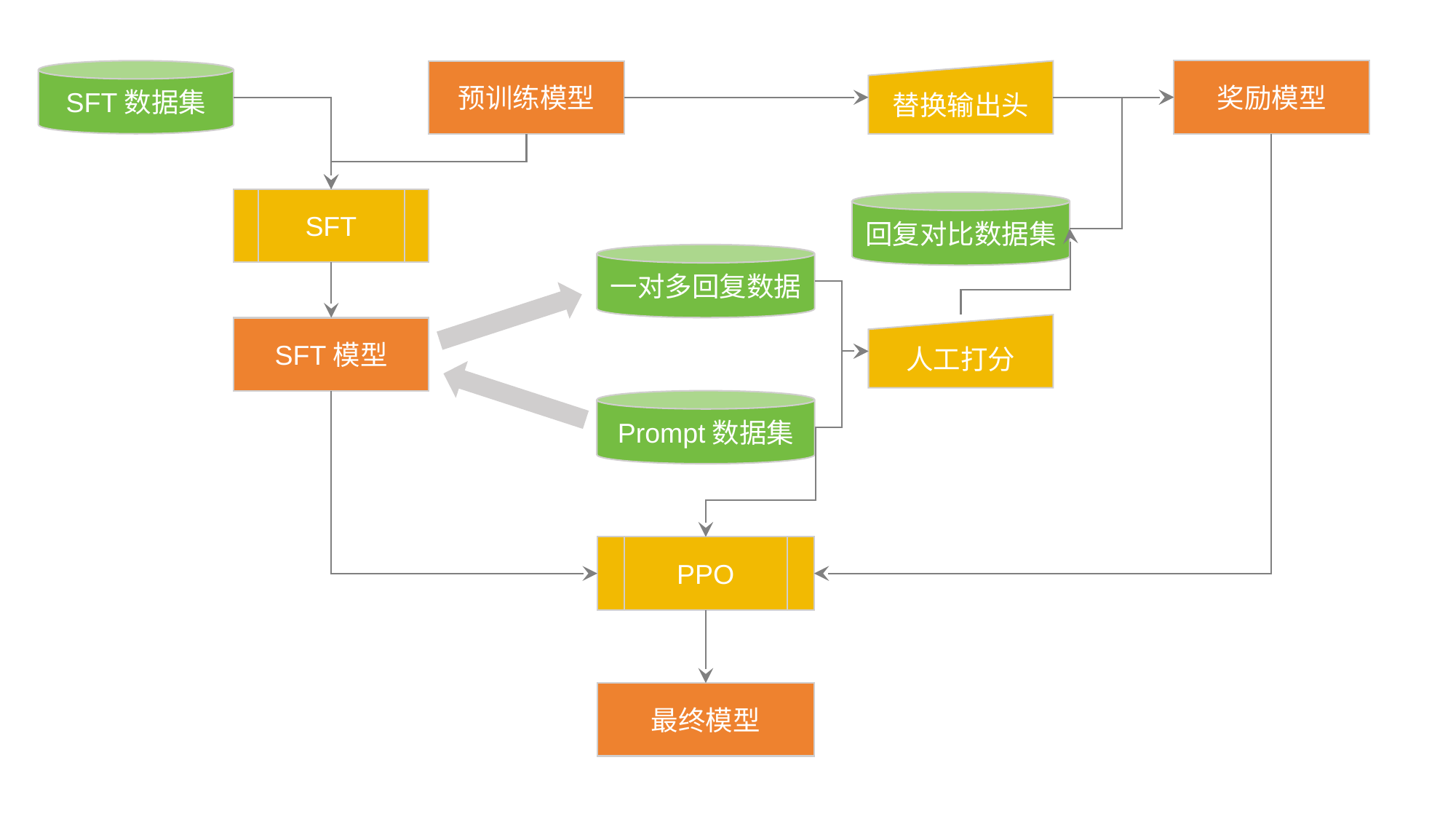

SFT数据集
奖励模型
预训练模型
替换输出头
SFT
回复对比数据集
一对多回复数据

人工打分
SFT模型

Prompt数据集
PPO
最终模型